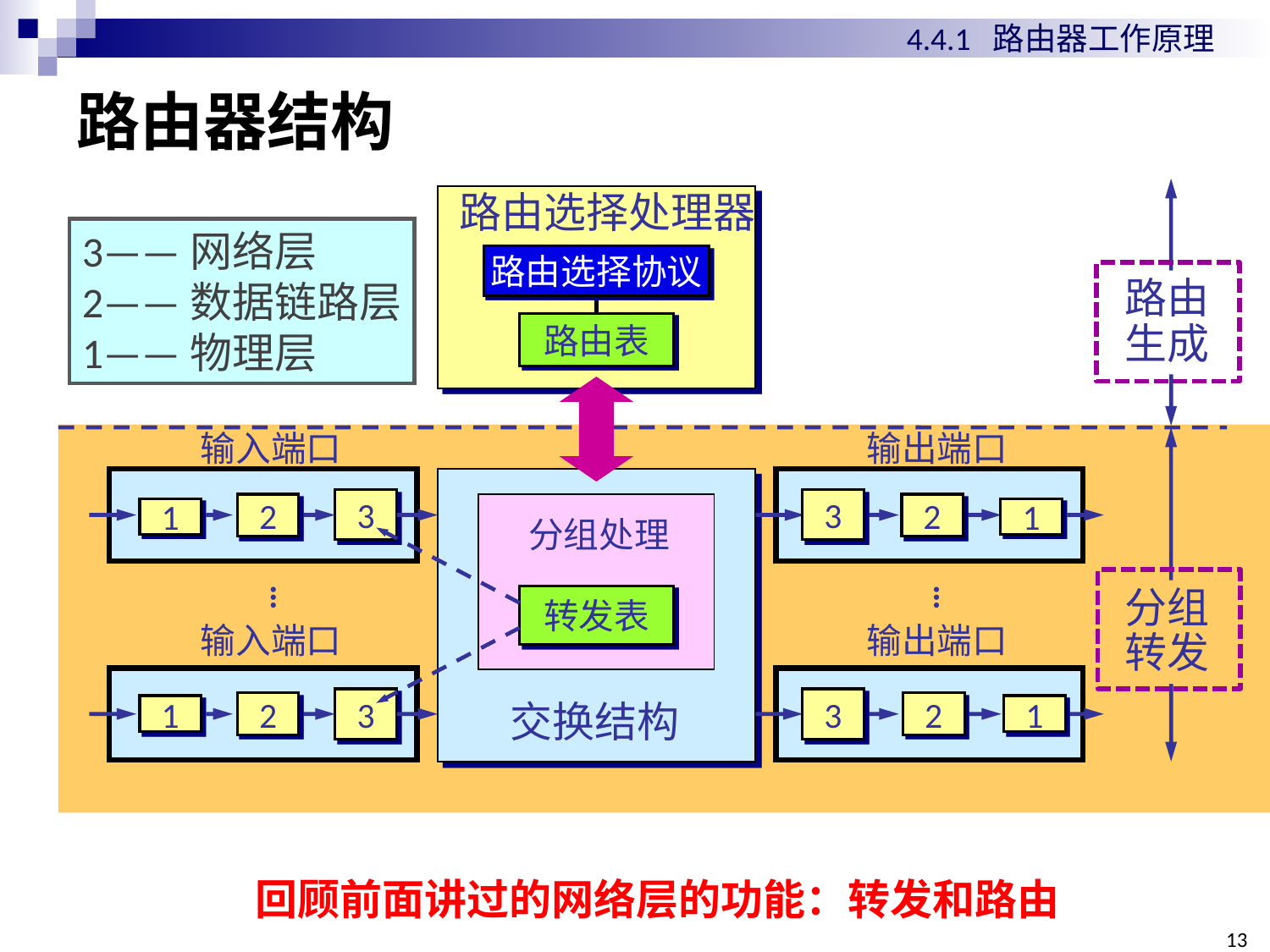

4.4.1  路由器工作原理
# 路由器结构

路由选择处理器

3——网络层
2——数据链路层
1——物理层
路由选择协议
路由
生成

路由表

输入端口
输出端口

3
3
2

2
1
1
分组处理

…
…
分组
转发
转发表
输入端口
输出端口

交换结构
3
3
2
2
1
1

回顾前面讲过的网络层的功能：转发和路由
135